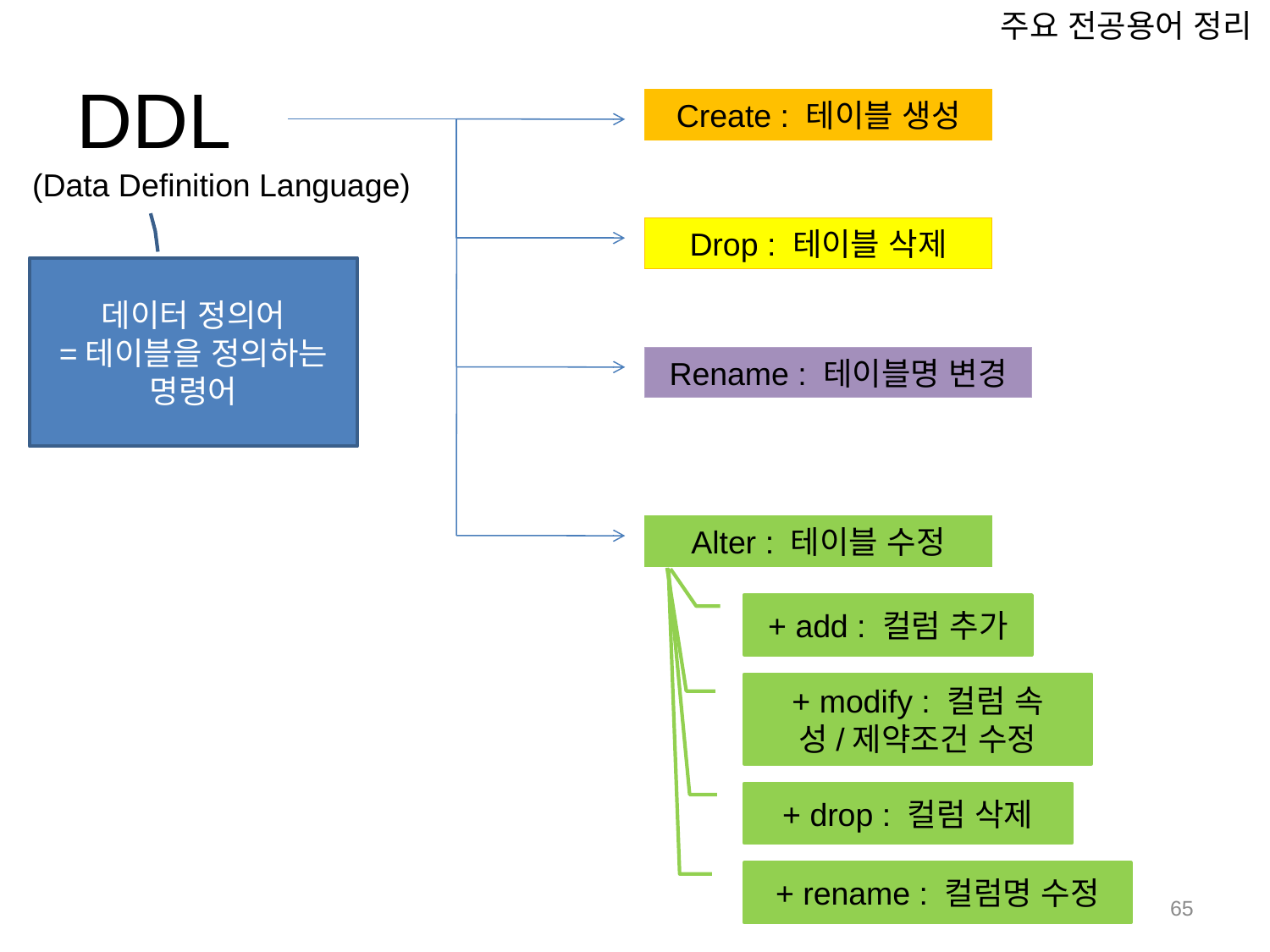

주요 전공용어 정리
# DDL
Create : 테이블 생성
(Data Definition Language)
Drop : 테이블 삭제
데이터 정의어
=테이블을 정의하는 명령어
Rename : 테이블명 변경
Alter : 테이블 수정
+ add : 컬럼 추가
+ modify : 컬럼 속성/제약조건 수정
+ drop : 컬럼 삭제
+ rename : 컬럼명 수정
65